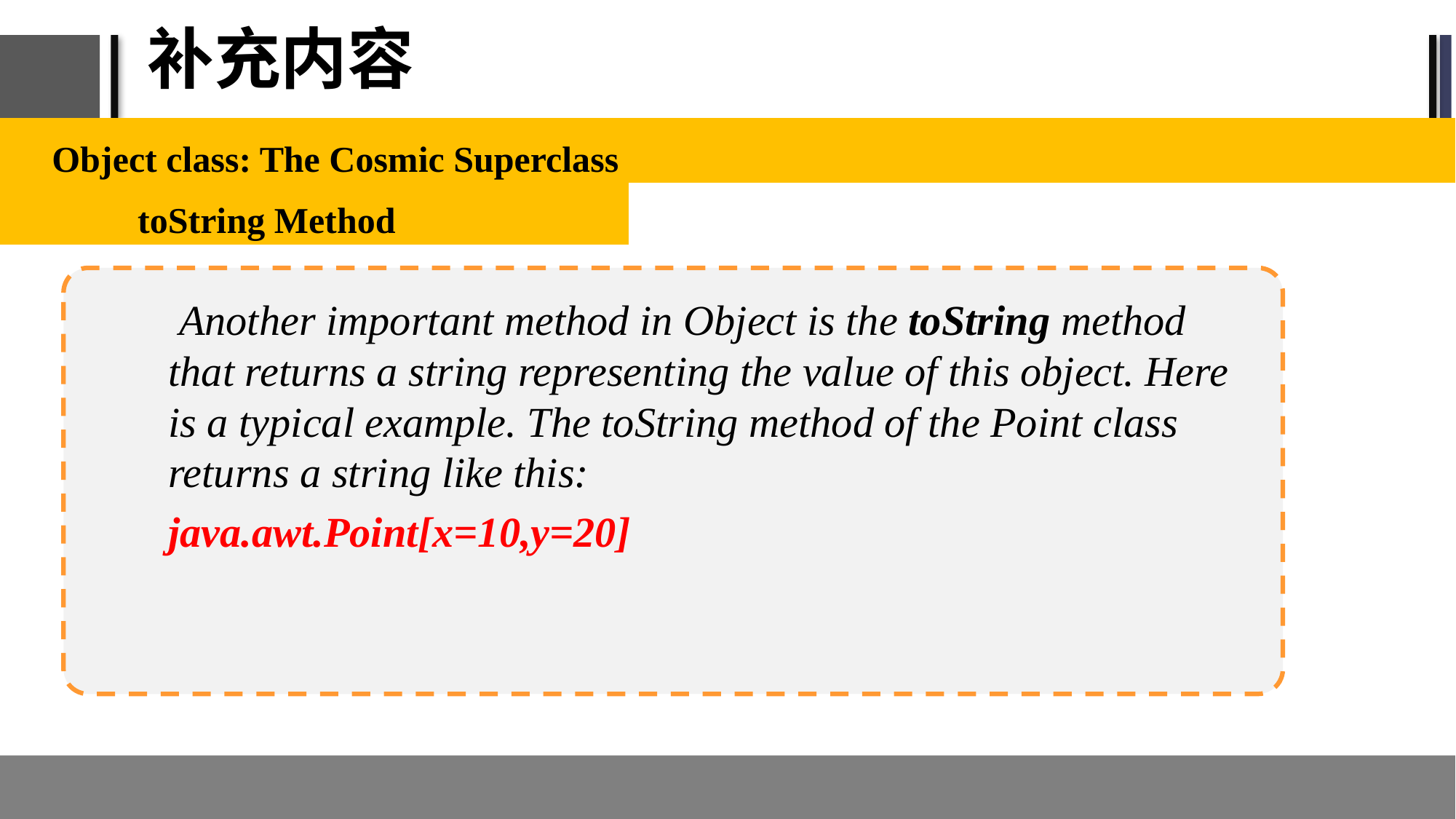

# 补充内容

Object class: The Cosmic Superclass

	toString Method

 Another important method in Object is the toString method that returns a string representing the value of this object. Here is a typical example. The toString method of the Point class returns a string like this:
java.awt.Point[x=10,y=20]